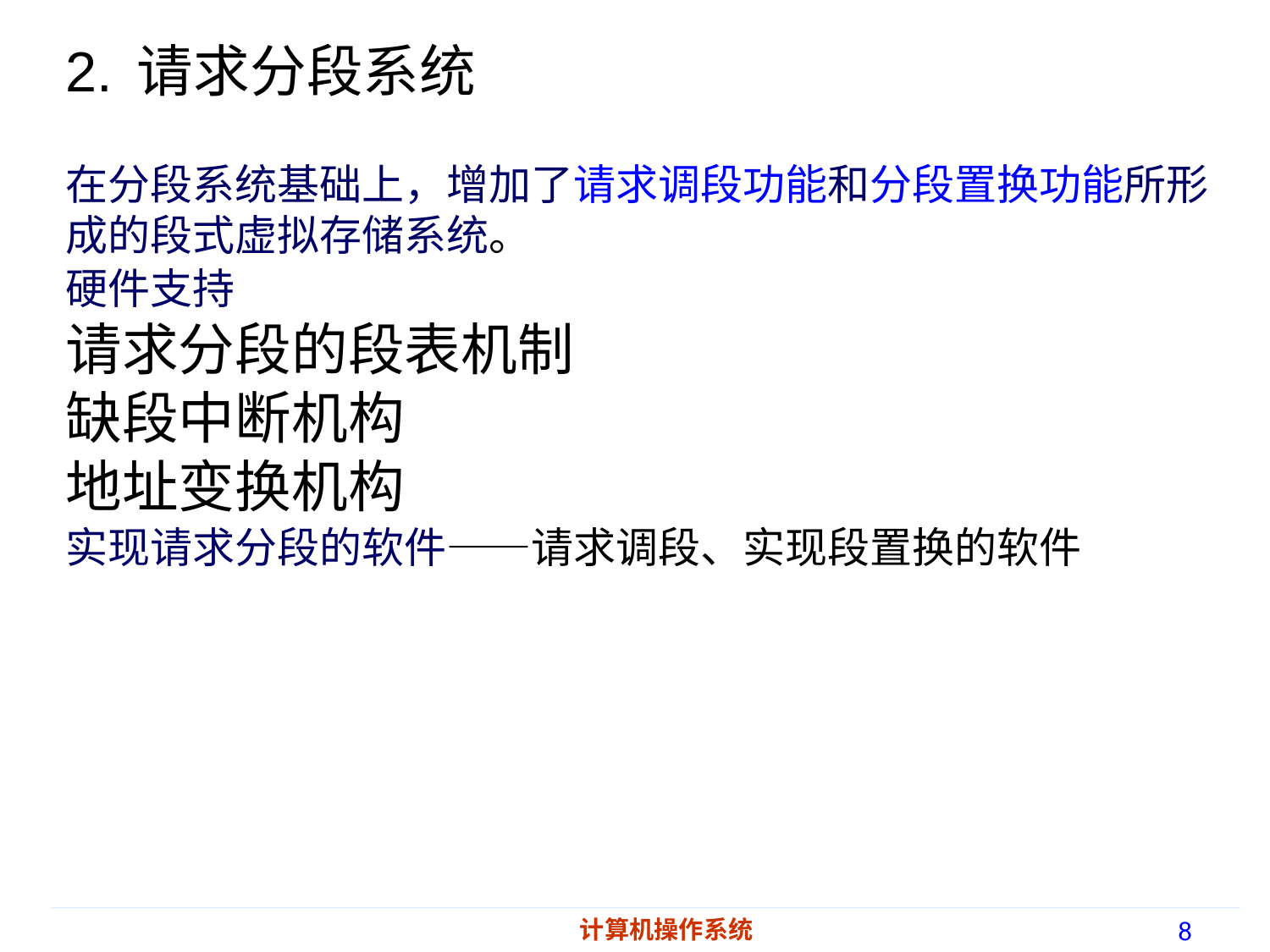

请求分段系统

在分段系统基础上，增加了请求调段功能和分段置换功能所形成的段式虚拟存储系统。
硬件支持
请求分段的段表机制
缺段中断机构
地址变换机构
实现请求分段的软件——请求调段、实现段置换的软件
计算机操作系统
8